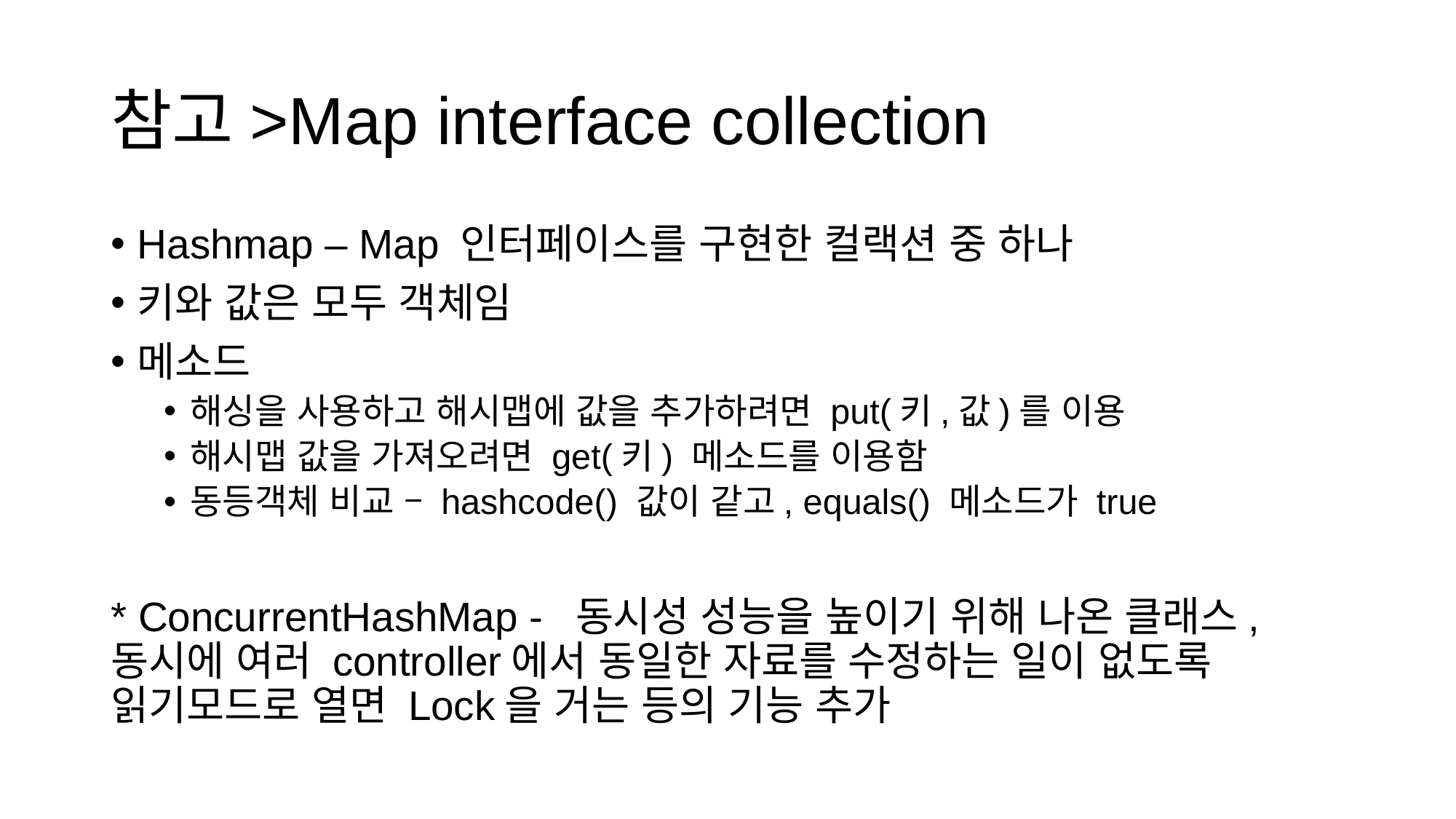

# 참고>Map interface collection
Hashmap – Map 인터페이스를 구현한 컬랙션 중 하나
키와 값은 모두 객체임
메소드
해싱을 사용하고 해시맵에 값을 추가하려면 put(키,값)를 이용
해시맵 값을 가져오려면 get(키) 메소드를 이용함
동등객체 비교 – hashcode() 값이 같고, equals() 메소드가 true

* ConcurrentHashMap -  동시성 성능을 높이기 위해 나온 클래스, 동시에 여러 controller에서 동일한 자료를 수정하는 일이 없도록 읽기모드로 열면 Lock을 거는 등의 기능 추가